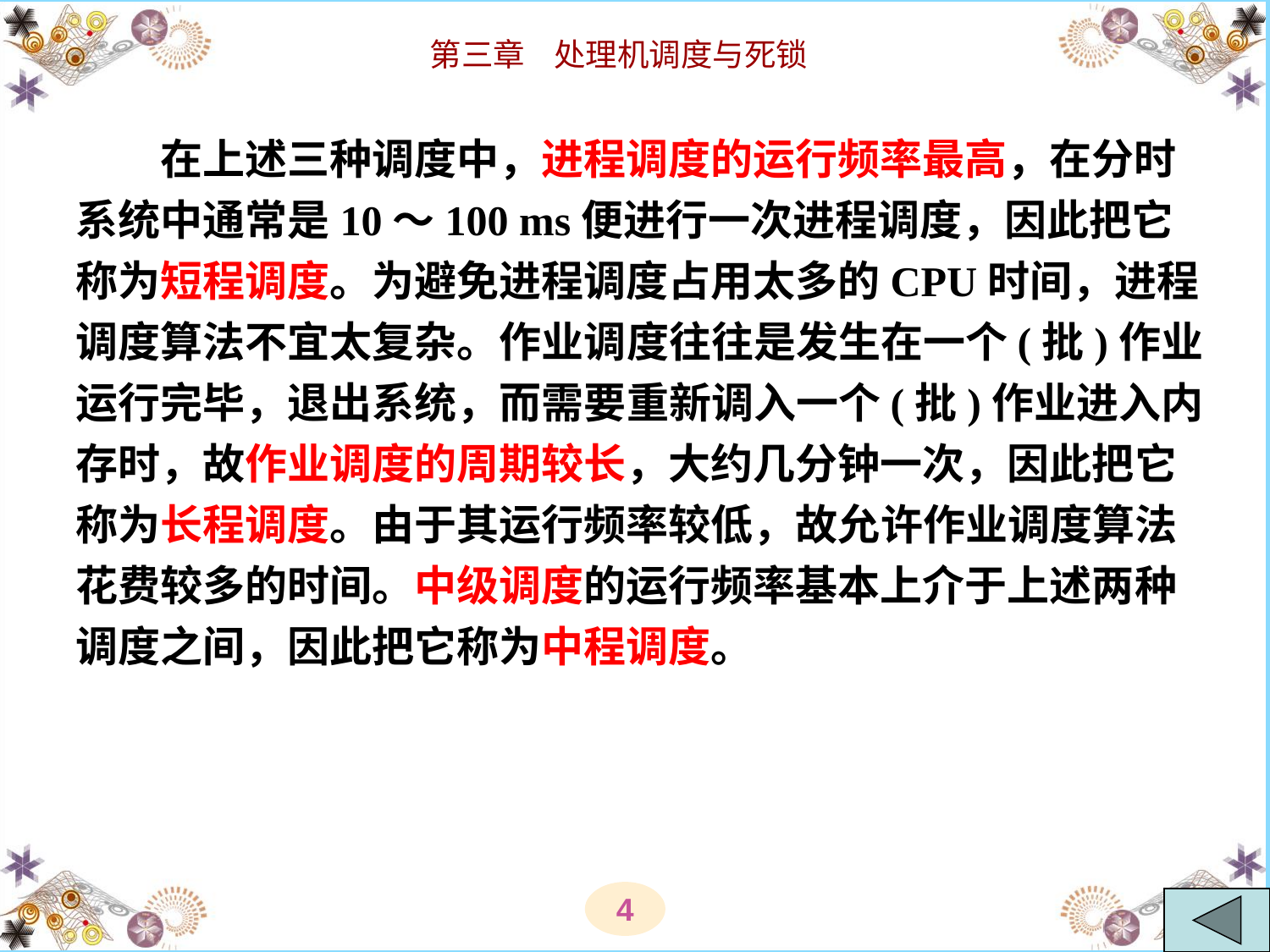

在上述三种调度中，进程调度的运行频率最高，在分时系统中通常是10～100 ms便进行一次进程调度，因此把它称为短程调度。为避免进程调度占用太多的CPU时间，进程调度算法不宜太复杂。作业调度往往是发生在一个(批)作业运行完毕，退出系统，而需要重新调入一个(批)作业进入内存时，故作业调度的周期较长，大约几分钟一次，因此把它称为长程调度。由于其运行频率较低，故允许作业调度算法花费较多的时间。中级调度的运行频率基本上介于上述两种调度之间，因此把它称为中程调度。